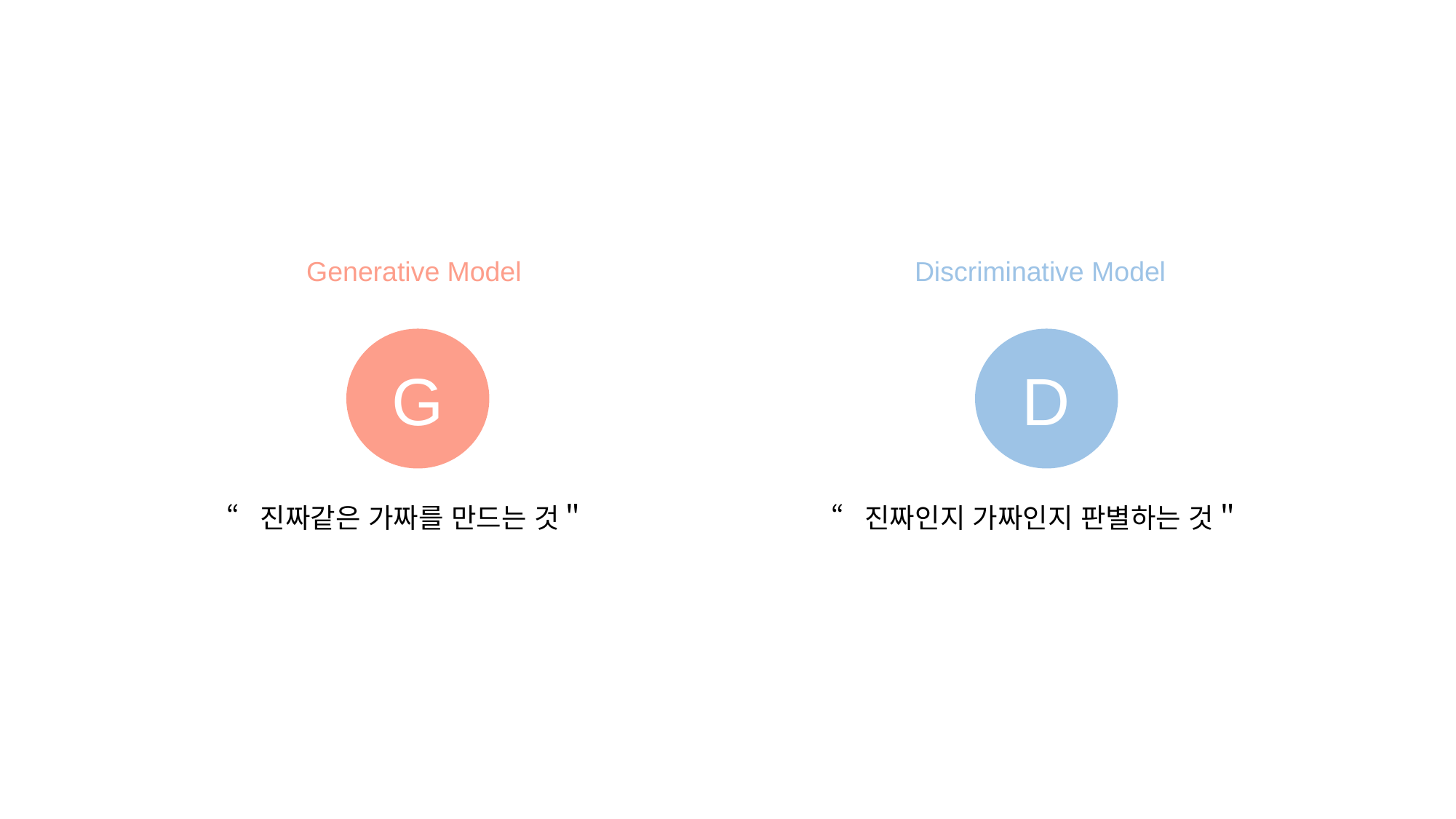

Generative Model
G
Discriminative Model
D
“진짜같은 가짜를 만드는 것＂
“진짜인지 가짜인지 판별하는 것＂